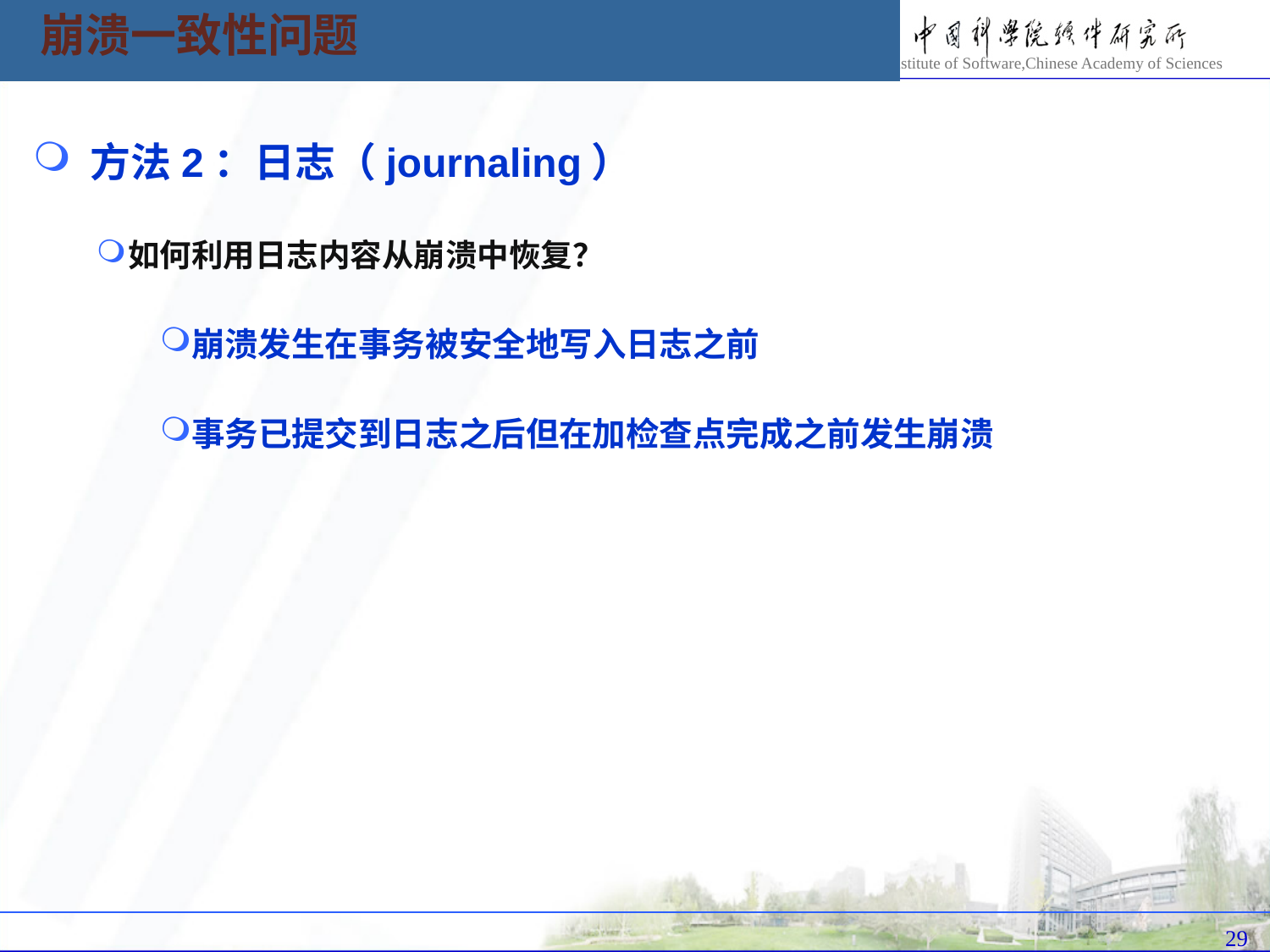

崩溃一致性问题
 方法2：日志（journaling）

如何利用日志内容从崩溃中恢复？

崩溃发生在事务被安全地写入日志之前

事务已提交到日志之后但在加检查点完成之前发生崩溃

29